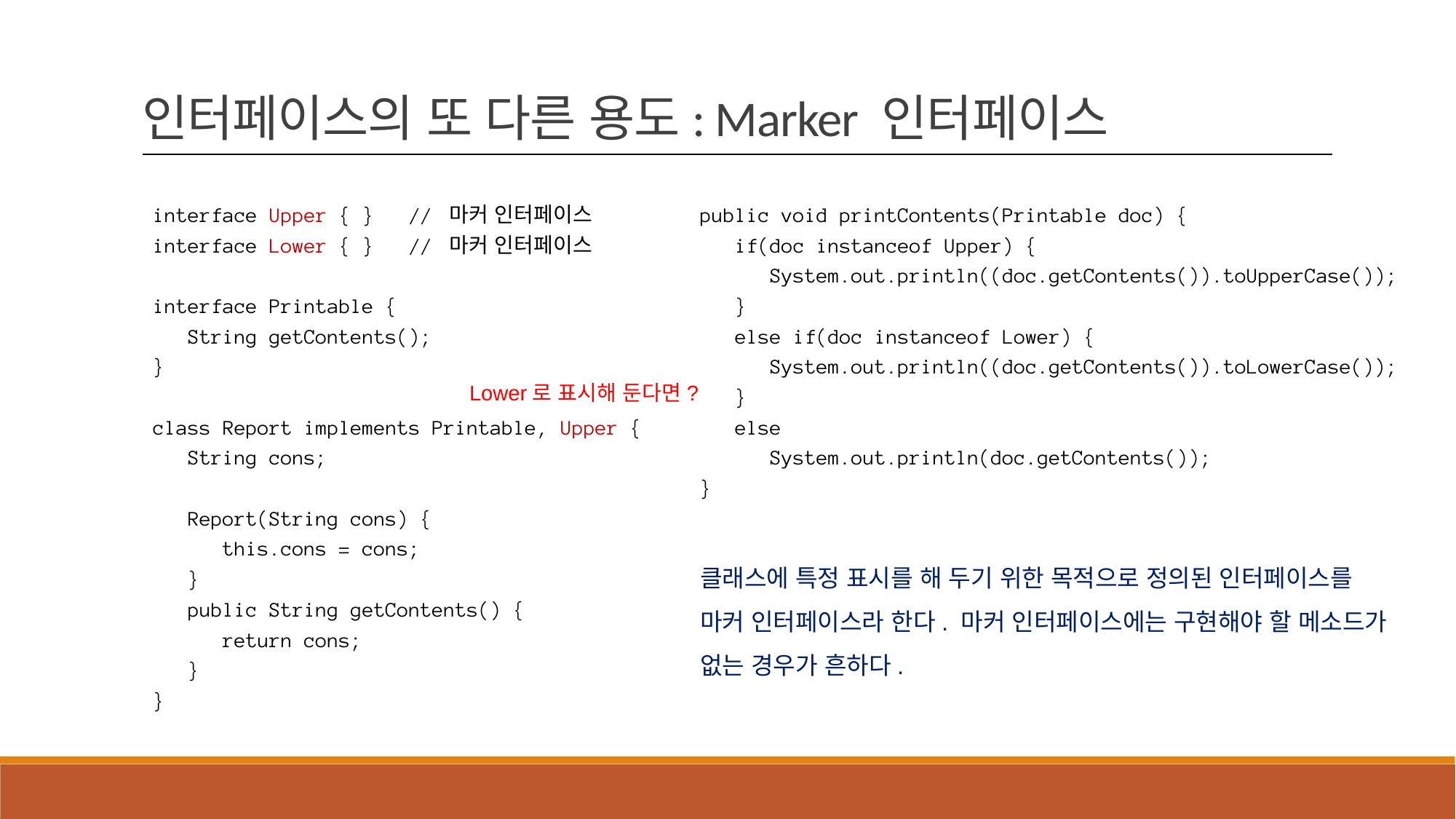

인터페이스의 또 다른 용도: Marker 인터페이스
interface Upper { }   // 마커 인터페이스
interface Lower { }   // 마커 인터페이스

interface Printable {
   String getContents();
}

class Report implements Printable, Upper {
   String cons;

   Report(String cons) {
      this.cons = cons;
   }
   public String getContents() {
      return cons;
   }
}
public void printContents(Printable doc) {
   if(doc instanceof Upper) {
      System.out.println((doc.getContents()).toUpperCase());
   }
   else if(doc instanceof Lower) {
      System.out.println((doc.getContents()).toLowerCase());
   }
   else
      System.out.println(doc.getContents());
}
Lower로 표시해 둔다면?
클래스에 특정 표시를 해 두기 위한 목적으로 정의된 인터페이스를 마커 인터페이스라 한다. 마커 인터페이스에는 구현해야 할 메소드가 없는 경우가 흔하다.